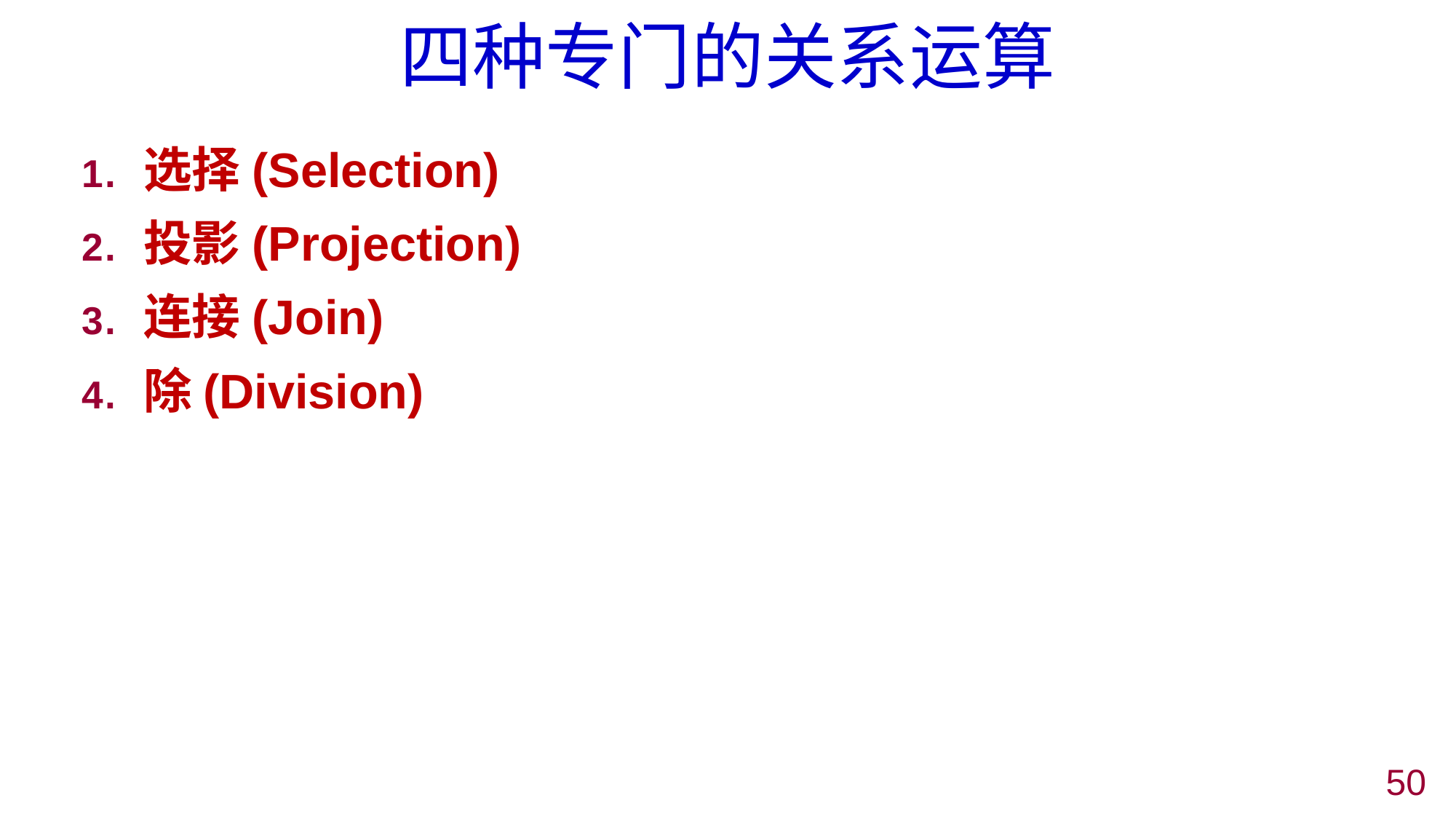

# 四种专门的关系运算
选择(Selection)
投影(Projection)
连接(Join)
除(Division)

50